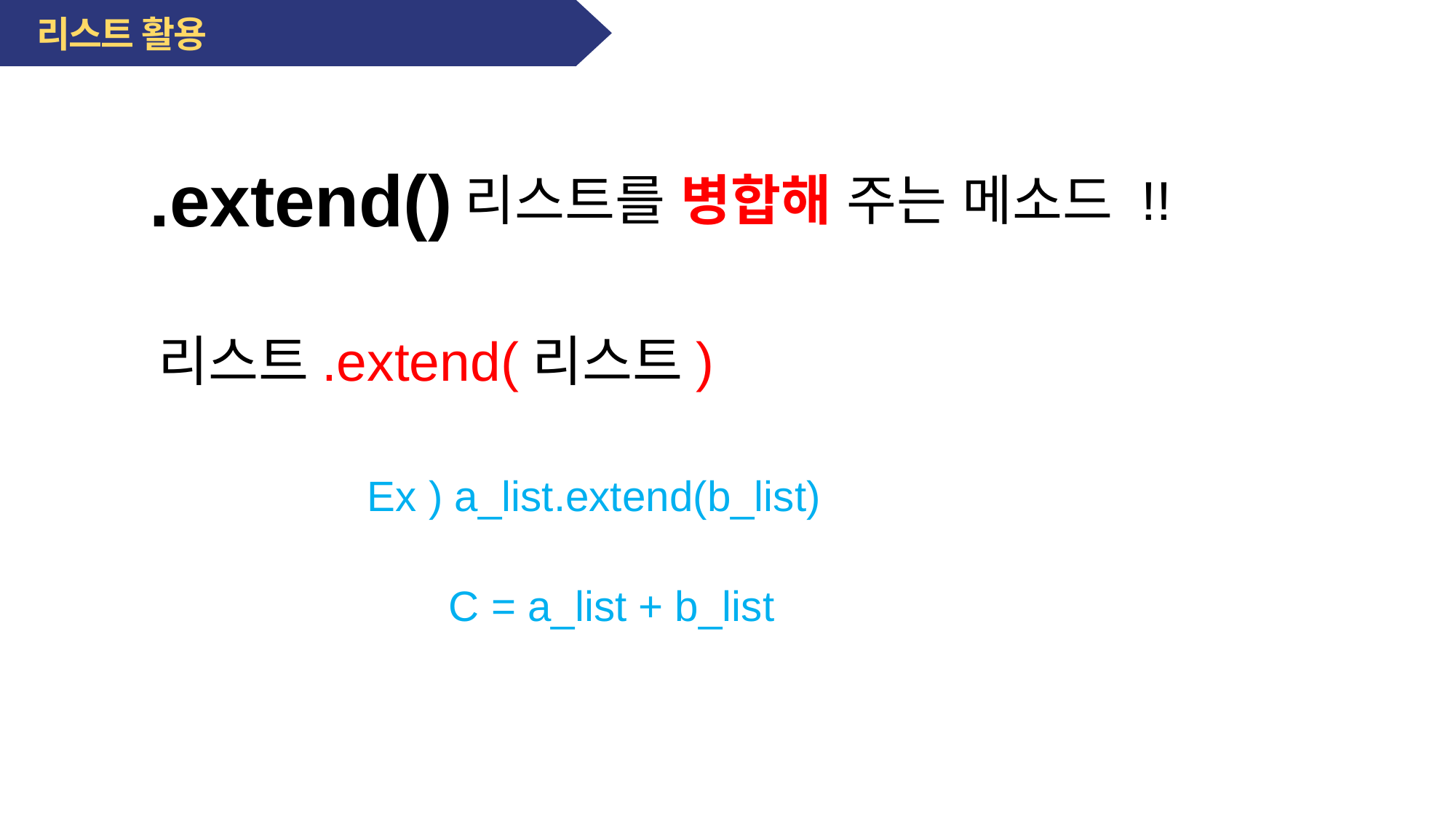

리스트 활용
.extend()
리스트를 병합해 주는 메소드 !!
리스트.extend(리스트)
Ex ) a_list.extend(b_list)
C = a_list + b_list